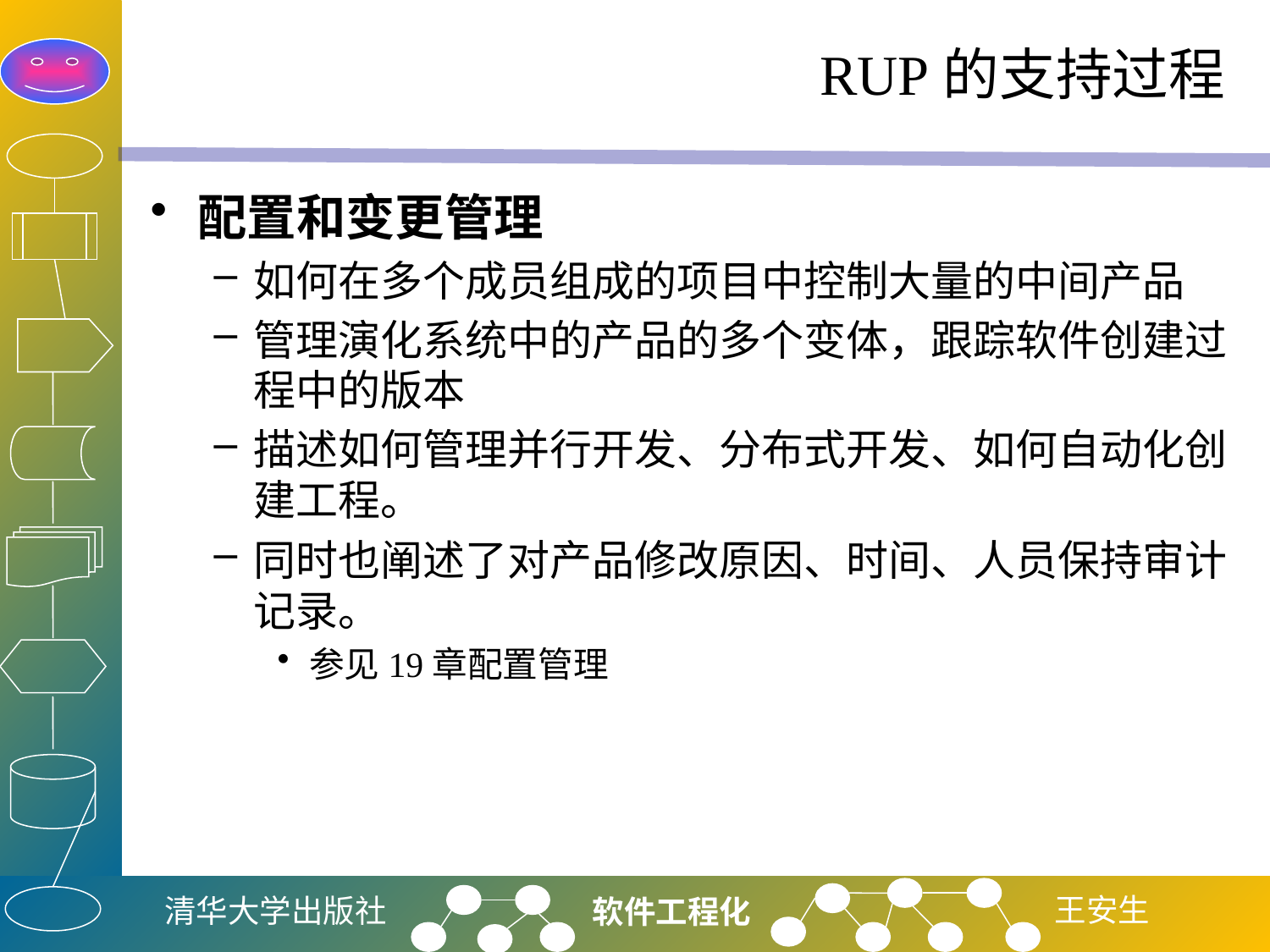

# RUP的支持过程
配置和变更管理
如何在多个成员组成的项目中控制大量的中间产品
管理演化系统中的产品的多个变体，跟踪软件创建过程中的版本
描述如何管理并行开发、分布式开发、如何自动化创建工程。
同时也阐述了对产品修改原因、时间、人员保持审计记录。
参见19章配置管理